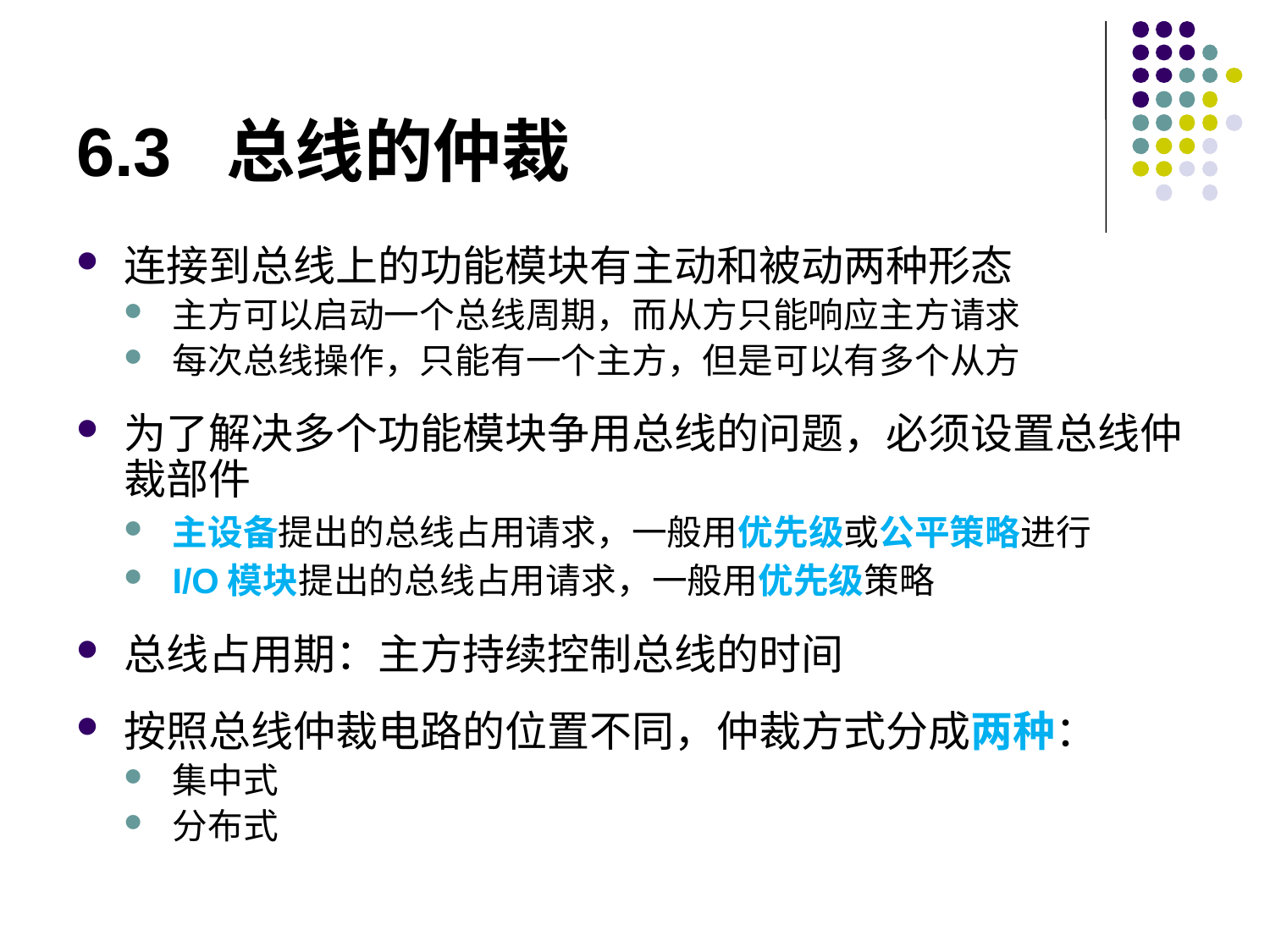

# 6.3  总线的仲裁
连接到总线上的功能模块有主动和被动两种形态
主方可以启动一个总线周期，而从方只能响应主方请求
每次总线操作，只能有一个主方，但是可以有多个从方
为了解决多个功能模块争用总线的问题，必须设置总线仲裁部件
主设备提出的总线占用请求，一般用优先级或公平策略进行
I/O模块提出的总线占用请求，一般用优先级策略
总线占用期：主方持续控制总线的时间
按照总线仲裁电路的位置不同，仲裁方式分成两种：
集中式
分布式
38